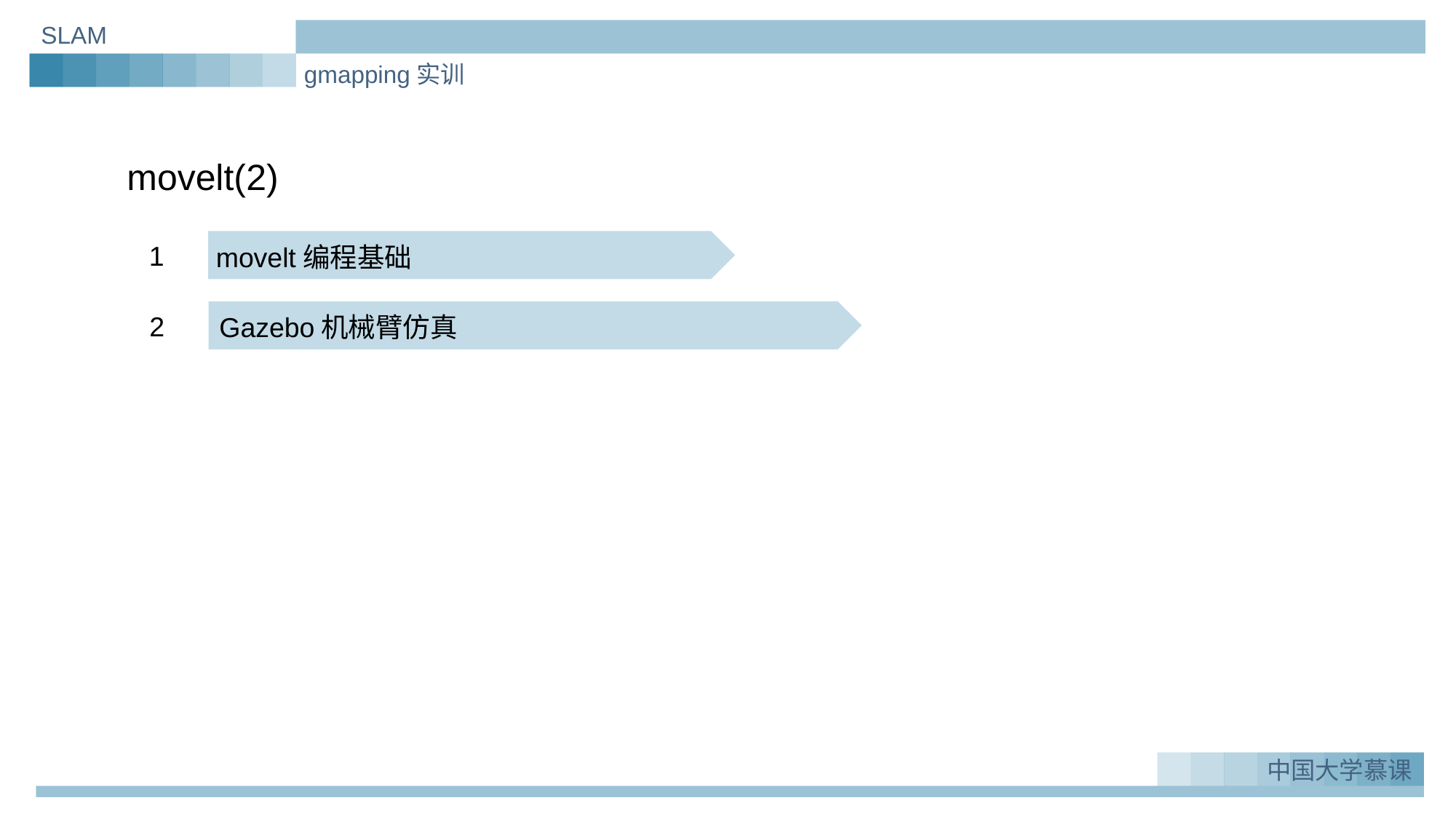

SLAM
gmapping实训
movelt(2)

1
movelt编程基础

2
Gazebo机械臂仿真
中国大学慕课